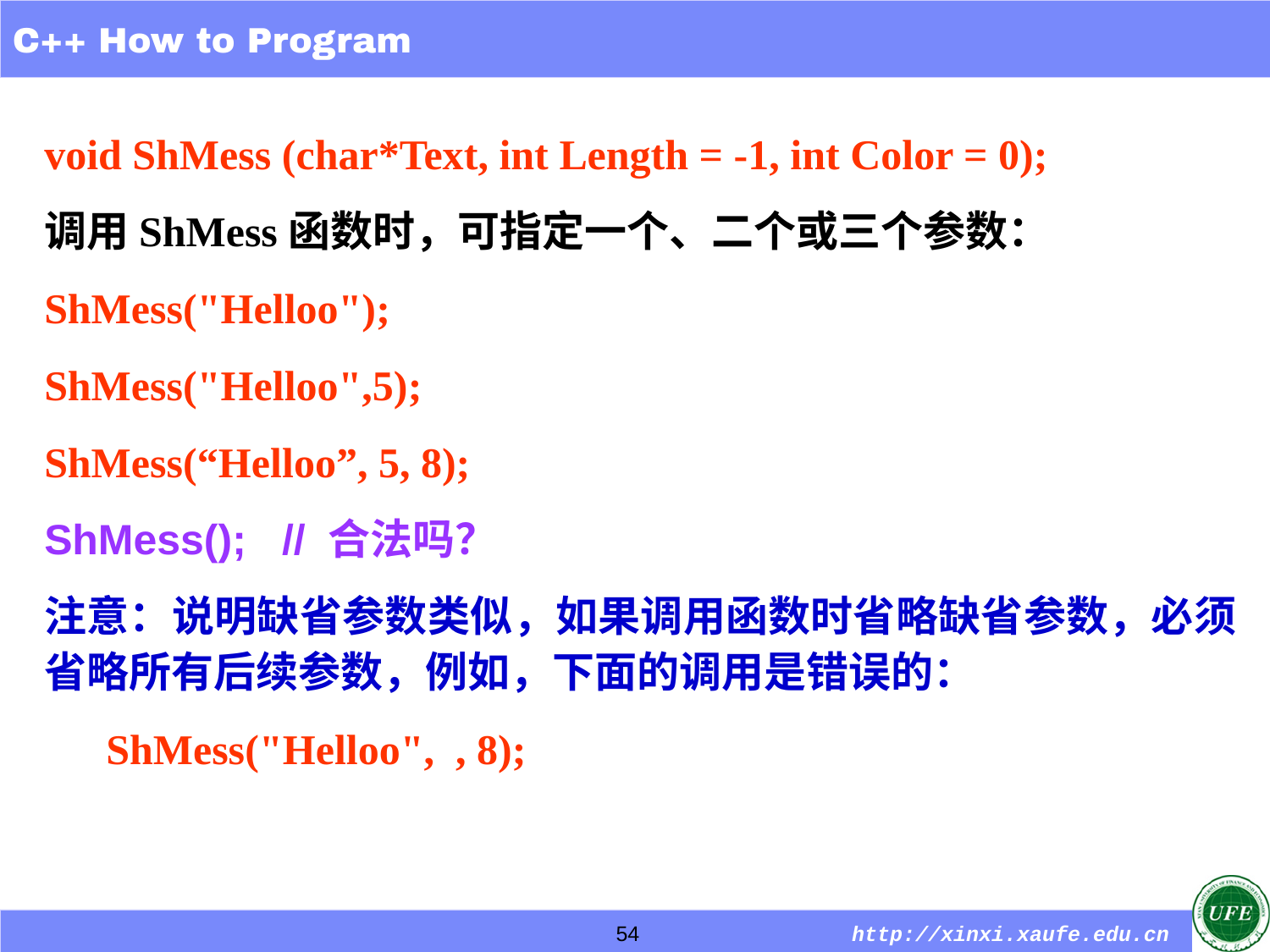

void ShMess (char*Text, int Length = -1, int Color = 0);
调用ShMess函数时，可指定一个、二个或三个参数：
ShMess("Helloo");
ShMess("Helloo",5);
ShMess(“Helloo”, 5, 8);
ShMess();   // 合法吗？
注意：说明缺省参数类似，如果调用函数时省略缺省参数，必须省略所有后续参数，例如，下面的调用是错误的：
　 ShMess("Helloo",  , 8);
54